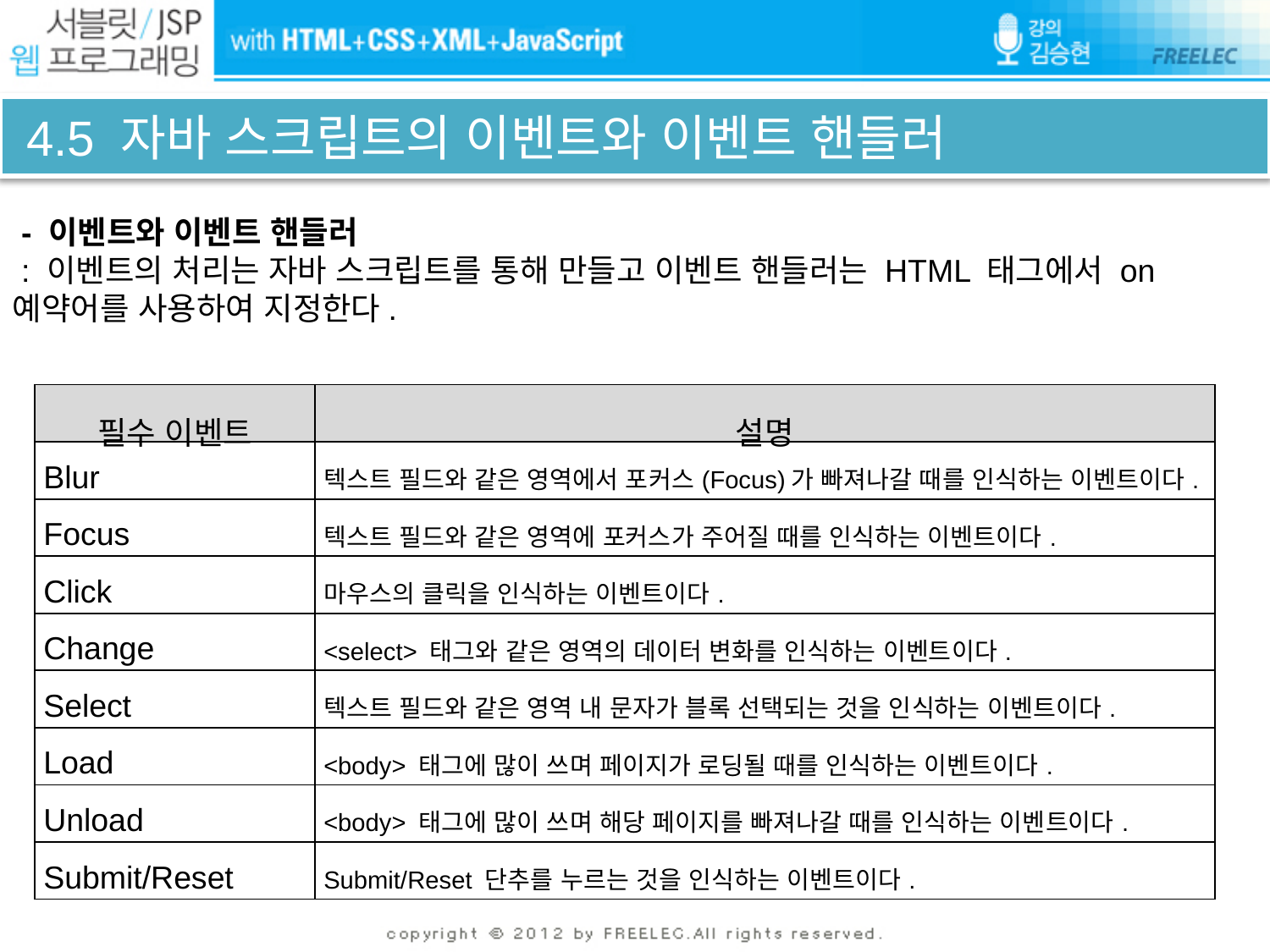

# 4.5 자바 스크립트의 이벤트와 이벤트 핸들러
 - 이벤트와 이벤트 핸들러
 : 이벤트의 처리는 자바 스크립트를 통해 만들고 이벤트 핸들러는 HTML 태그에서 on 예약어를 사용하여 지정한다.
| 필수 이벤트 | 설명 |
| --- | --- |
| Blur | 텍스트 필드와 같은 영역에서 포커스(Focus)가 빠져나갈 때를 인식하는 이벤트이다. |
| Focus | 텍스트 필드와 같은 영역에 포커스가 주어질 때를 인식하는 이벤트이다. |
| Click | 마우스의 클릭을 인식하는 이벤트이다. |
| Change | <select> 태그와 같은 영역의 데이터 변화를 인식하는 이벤트이다. |
| Select | 텍스트 필드와 같은 영역 내 문자가 블록 선택되는 것을 인식하는 이벤트이다. |
| Load | <body> 태그에 많이 쓰며 페이지가 로딩될 때를 인식하는 이벤트이다. |
| Unload | <body> 태그에 많이 쓰며 해당 페이지를 빠져나갈 때를 인식하는 이벤트이다. |
| Submit/Reset | Submit/Reset 단추를 누르는 것을 인식하는 이벤트이다. |